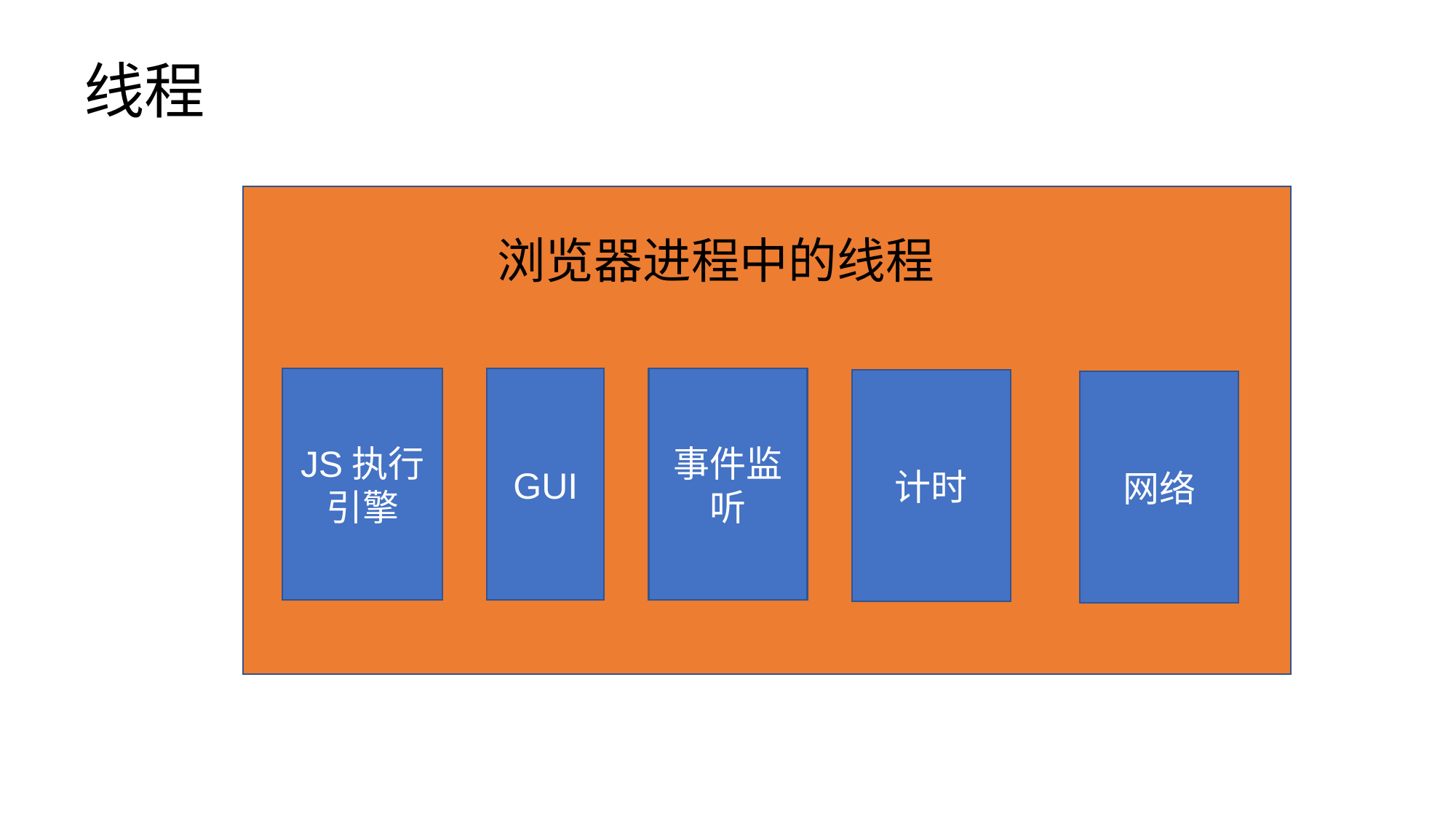

线程

浏览器进程中的线程
JS执行引擎
GUI
事件监听
计时
网络